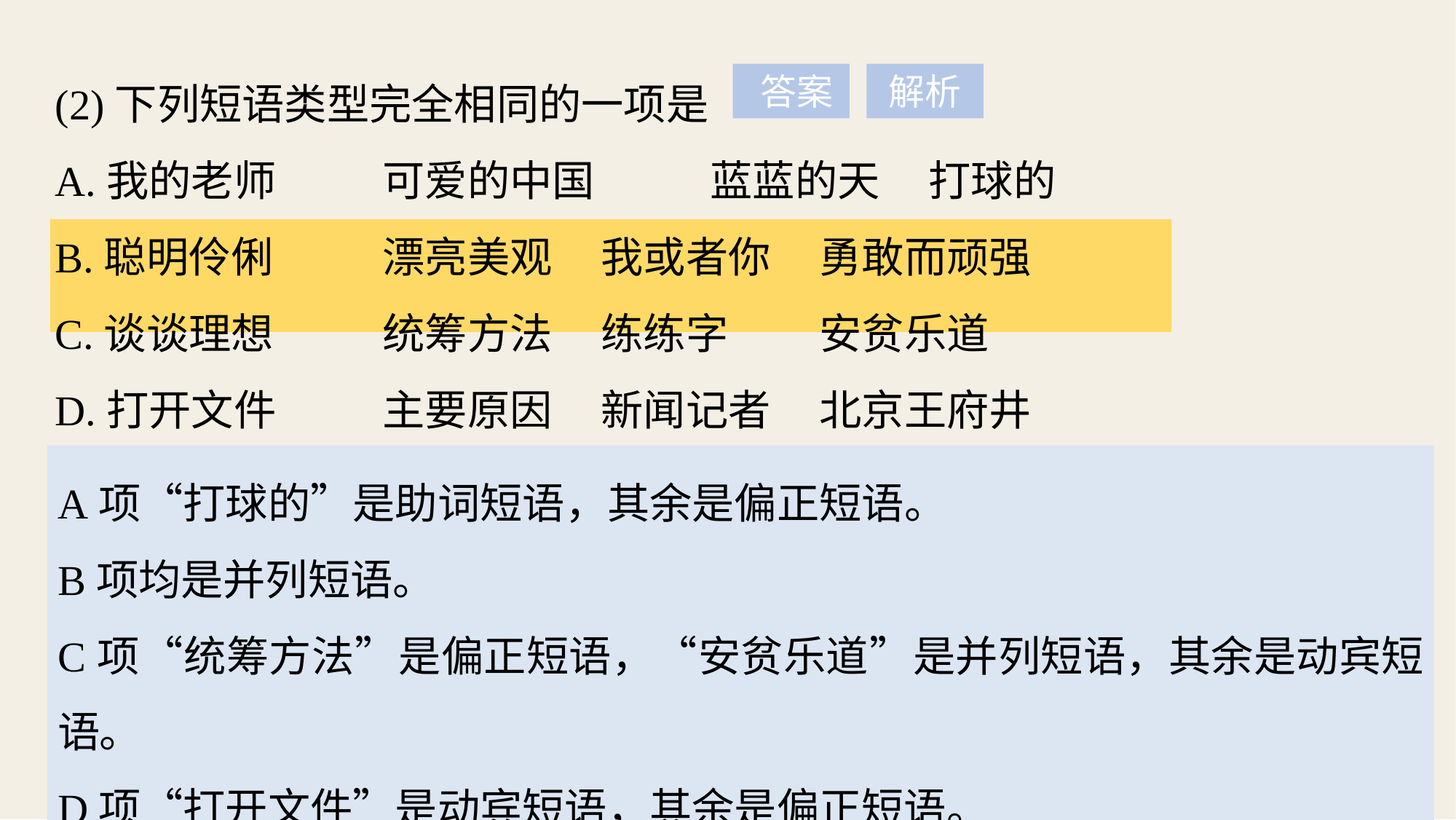

(2)下列短语类型完全相同的一项是
A.我的老师　	可爱的中国　	蓝蓝的天　	打球的
B.聪明伶俐  	漂亮美观  	我或者你 	勇敢而顽强
C.谈谈理想  	统筹方法  	练练字  	安贫乐道
D.打开文件  	主要原因  	新闻记者  	北京王府井
 答案
解析

A项“打球的”是助词短语，其余是偏正短语。
B项均是并列短语。
C项“统筹方法”是偏正短语，“安贫乐道”是并列短语，其余是动宾短语。
D项“打开文件”是动宾短语，其余是偏正短语。